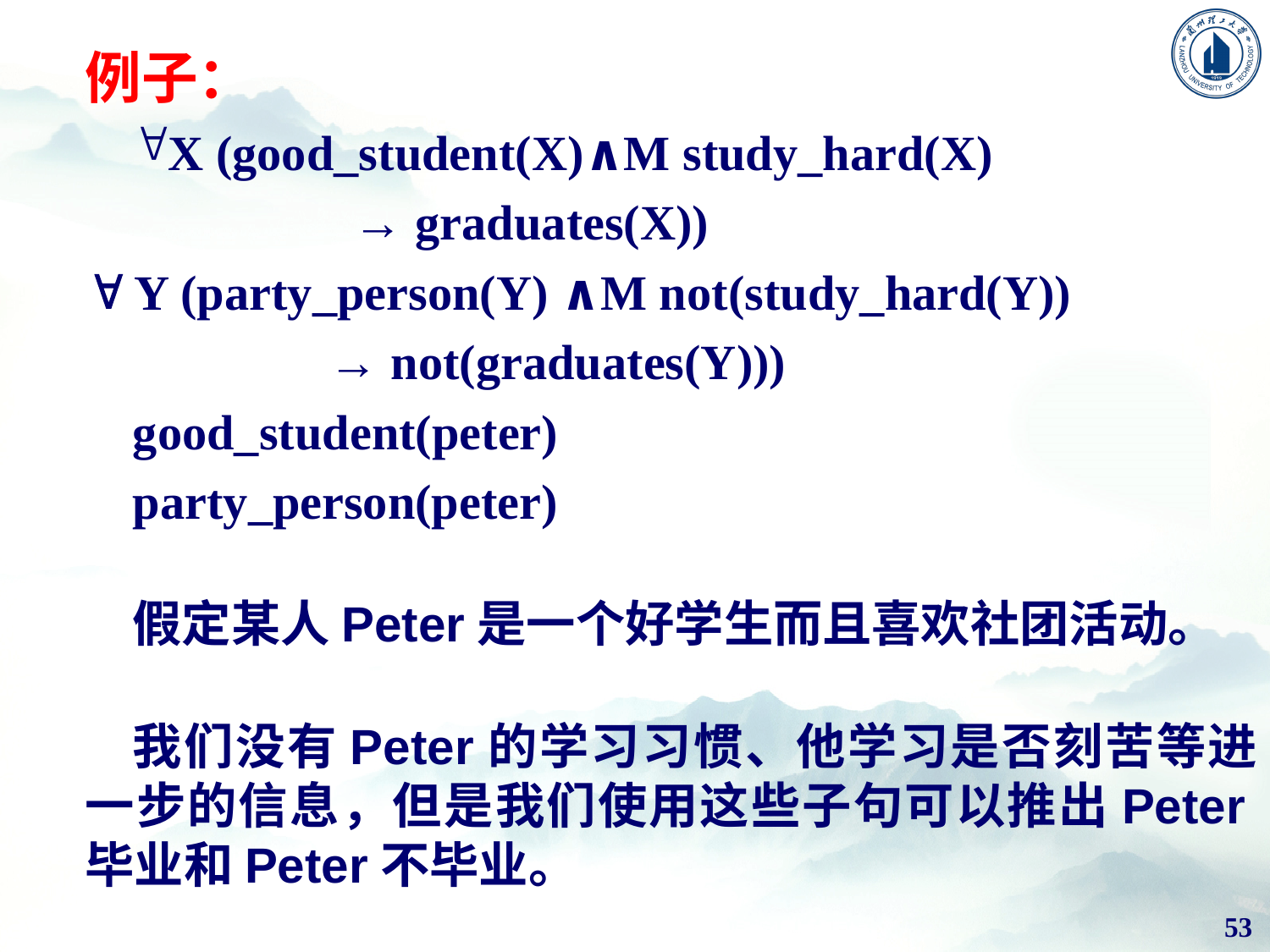

例子：
X (good_student(X)∧M study_hard(X)
                  → graduates(X))
∀ Y (party_person(Y) ∧M not(study_hard(Y))
                → not(graduates(Y)))
good_student(peter)
party_person(peter)

假定某人Peter是一个好学生而且喜欢社团活动。

我们没有Peter的学习习惯、他学习是否刻苦等进一步的信息，但是我们使用这些子句可以推出Peter毕业和Peter不毕业。

53